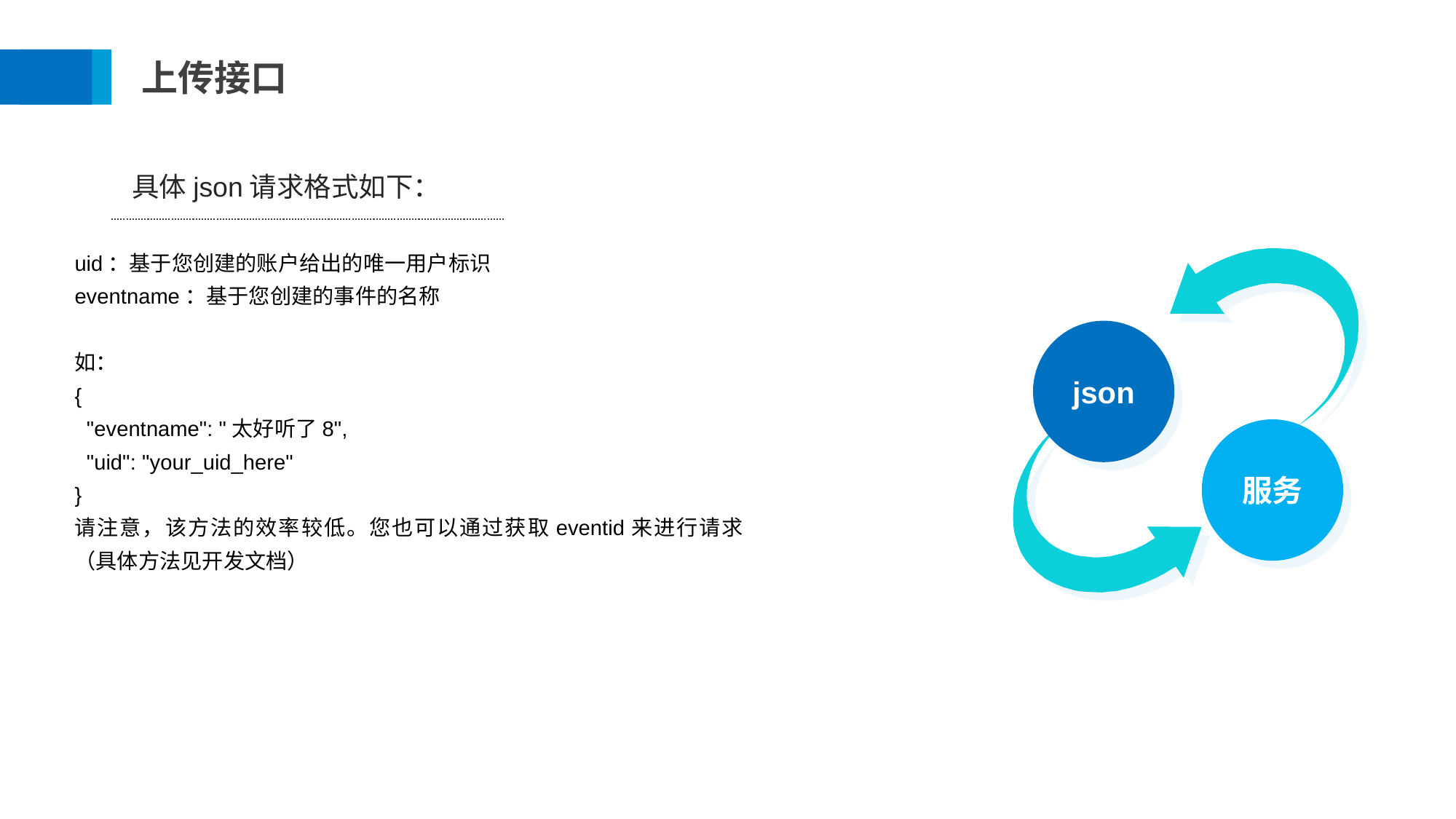

上传接口
具体json请求格式如下：

uid：基于您创建的账户给出的唯一用户标识
eventname：基于您创建的事件的名称

如：
{
  "eventname": "太好听了8",
  "uid": "your_uid_here"
}
请注意，该方法的效率较低。您也可以通过获取eventid来进行请求（具体方法见开发文档）
json
服务